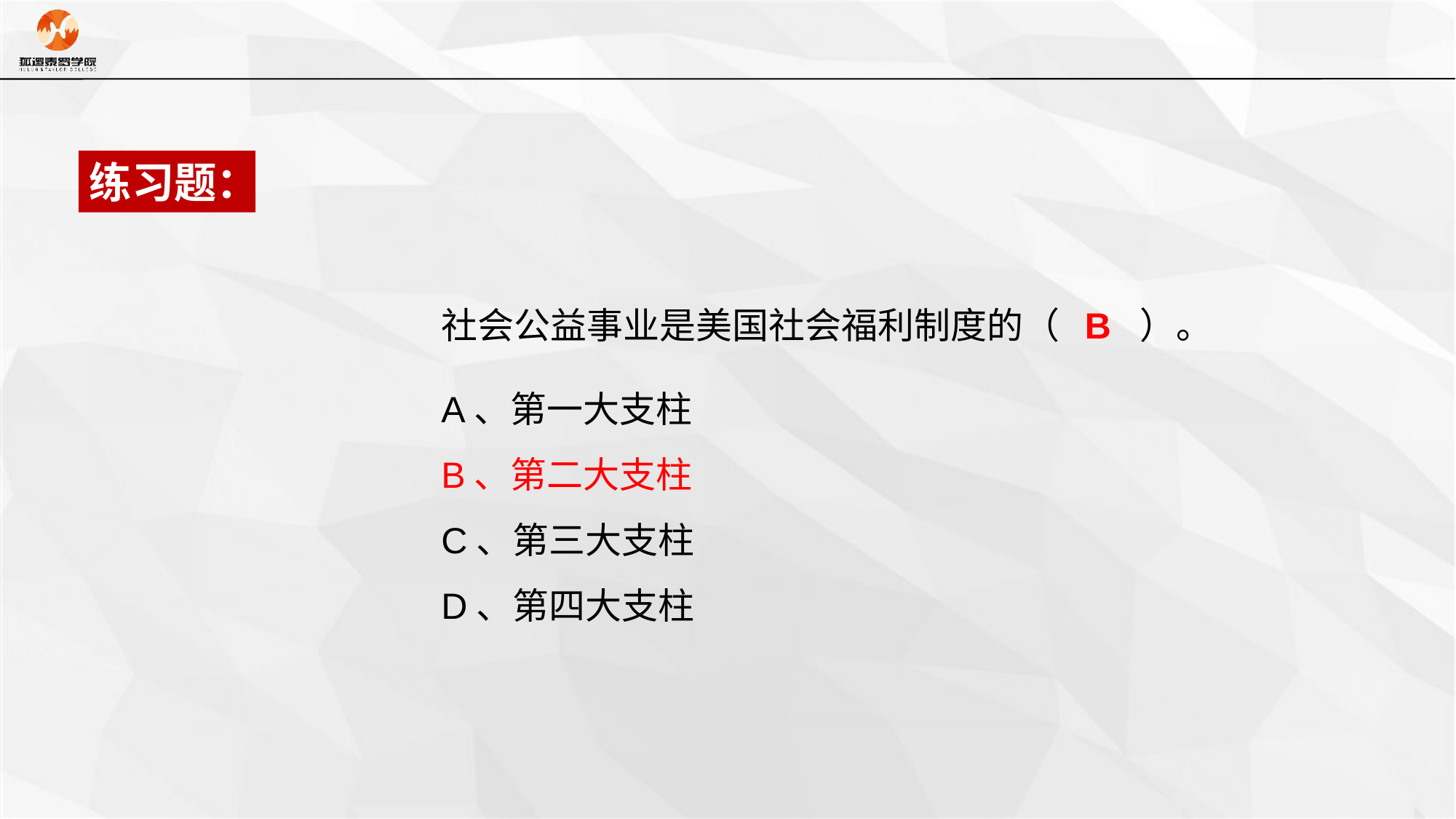

练习题：
社会公益事业是美国社会福利制度的（  B  ）。
A、第一大支柱
B、第二大支柱
C、第三大支柱
D、第四大支柱